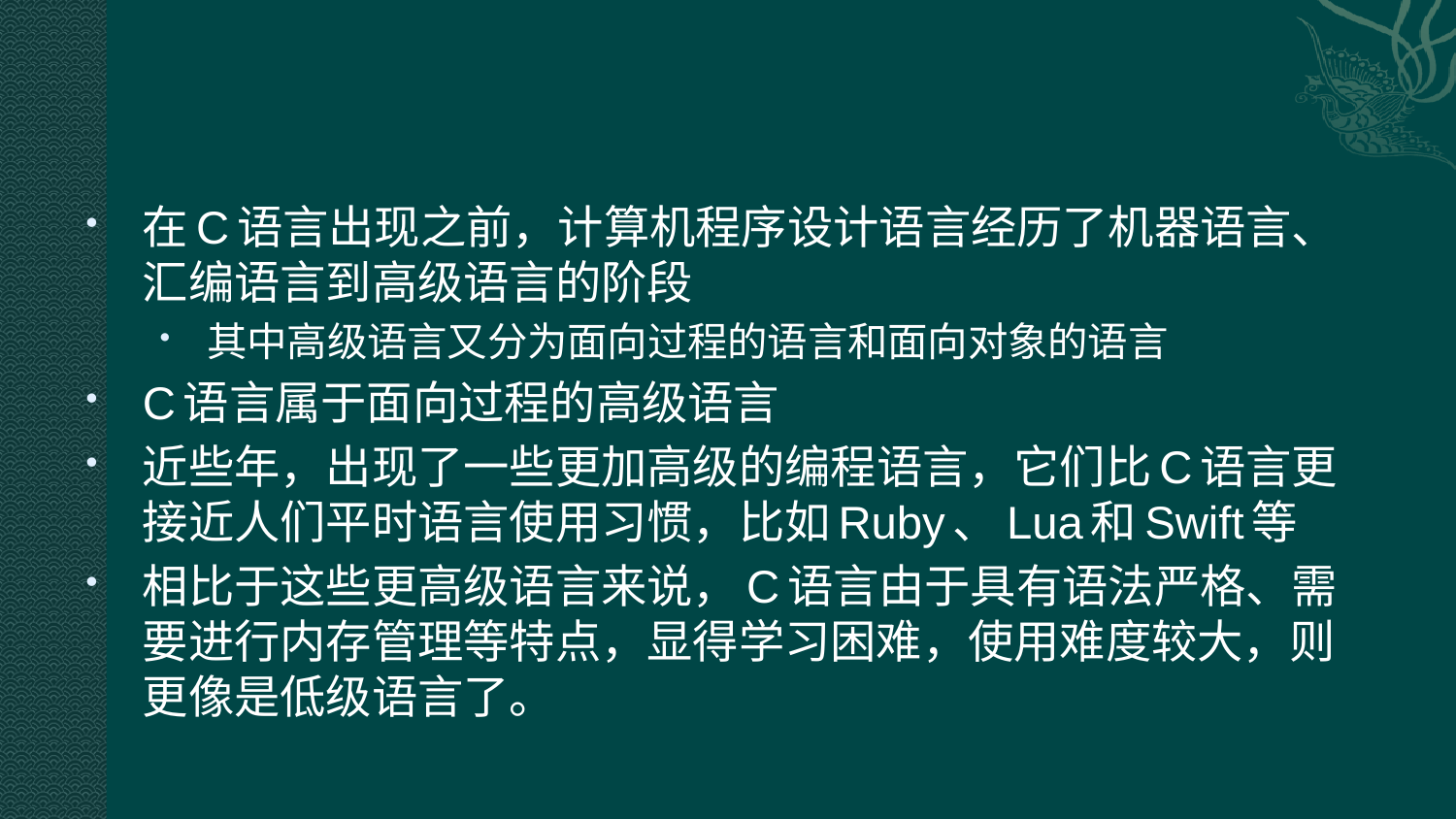

#
在C语言出现之前，计算机程序设计语言经历了机器语言、汇编语言到高级语言的阶段
其中高级语言又分为面向过程的语言和面向对象的语言
C语言属于面向过程的高级语言
近些年，出现了一些更加高级的编程语言，它们比C语言更接近人们平时语言使用习惯，比如Ruby、Lua和Swift等
相比于这些更高级语言来说，C语言由于具有语法严格、需要进行内存管理等特点，显得学习困难，使用难度较大，则更像是低级语言了。